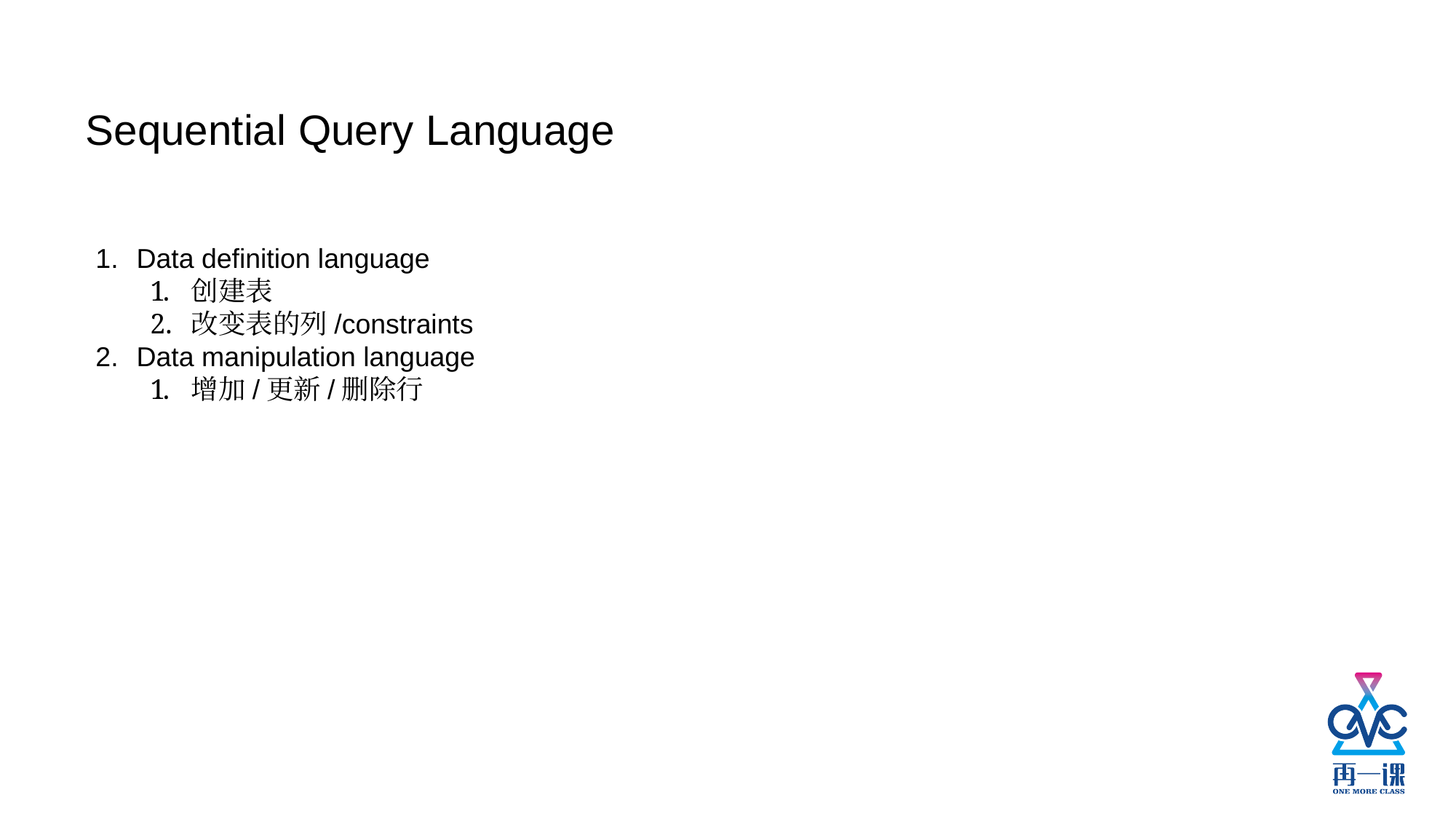

Sequential Query Language
Data definition language
创建表
改变表的列/constraints
Data manipulation language
增加/更新/删除行